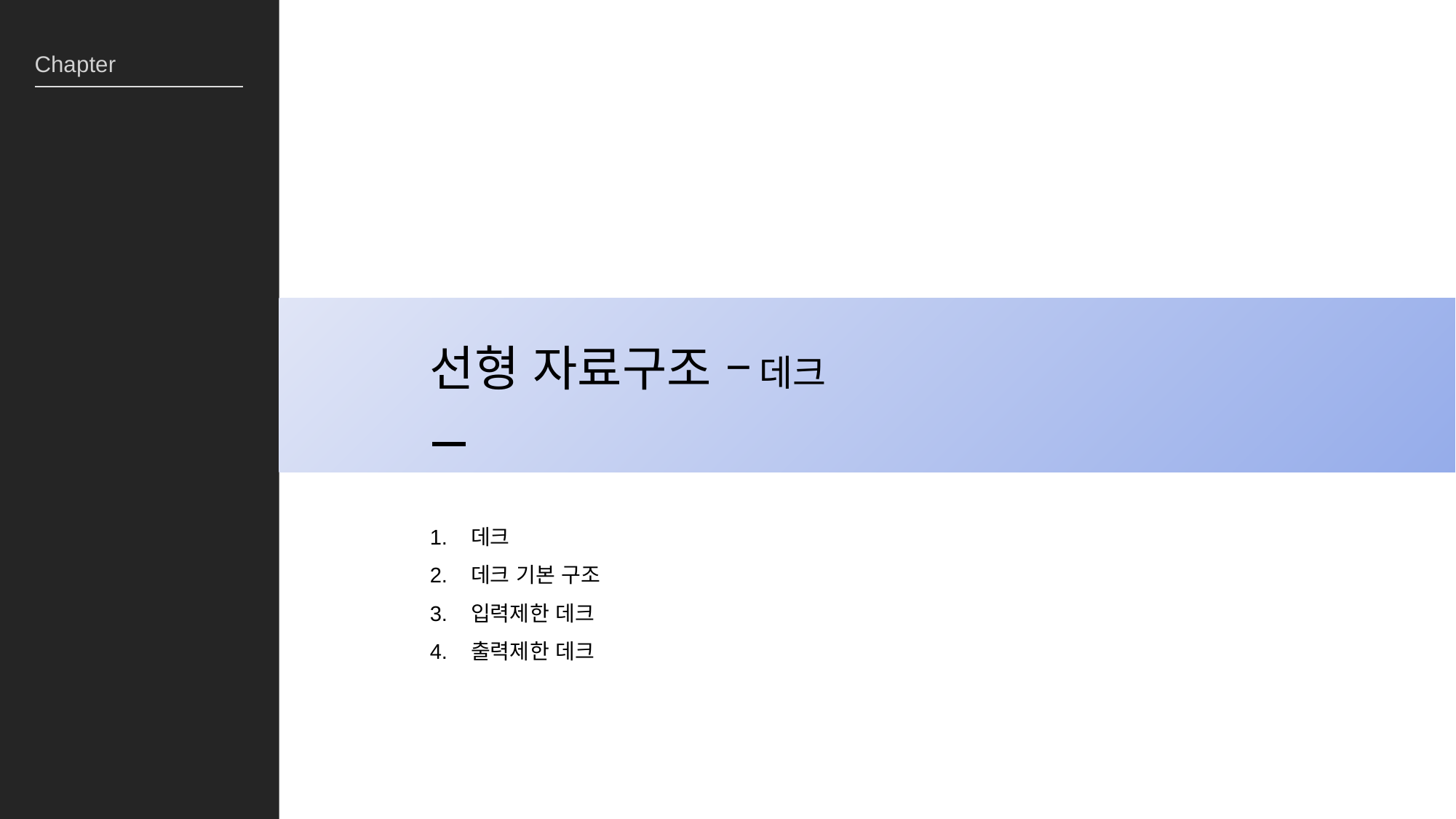

선형 자료구조 – 데크
데크
데크 기본 구조
입력제한 데크
출력제한 데크